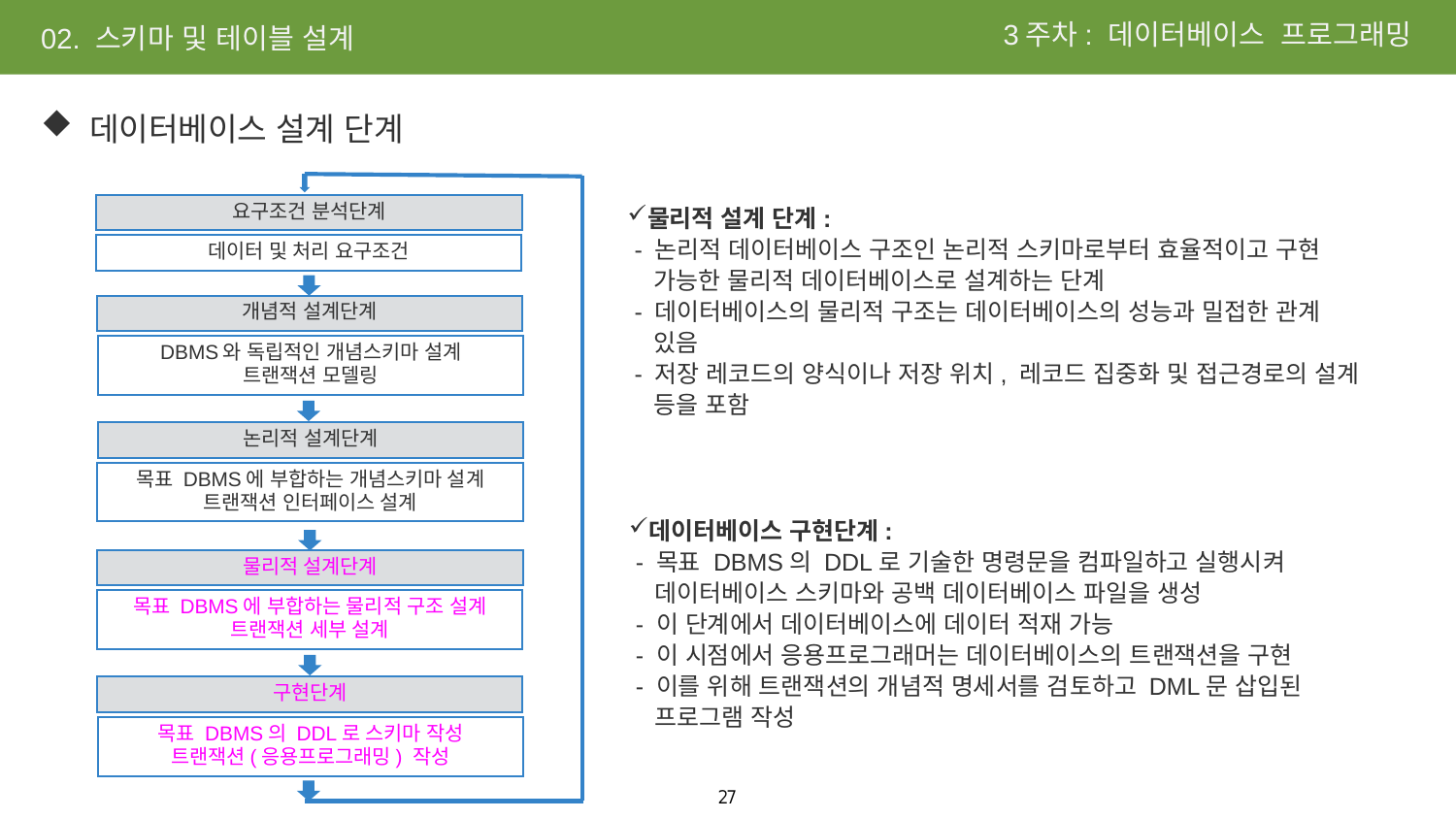

3주차: 데이터베이스  프로그래밍
02. 스키마 및 테이블 설계
 데이터베이스 설계 단계

요구조건 분석단계
데이터 및 처리 요구조건

개념적 설계단계
DBMS와 독립적인 개념스키마 설계
트랜잭션 모델링

논리적 설계단계
목표 DBMS에 부합하는 개념스키마 설계
트랜잭션 인터페이스 설계

물리적 설계단계
목표 DBMS에 부합하는 물리적 구조 설계
트랜잭션 세부 설계

구현단계
목표 DBMS의 DDL로 스키마 작성
트랜잭션(응용프로그래밍) 작성

물리적 설계 단계:
 - 논리적 데이터베이스 구조인 논리적 스키마로부터 효율적이고 구현
   가능한 물리적 데이터베이스로 설계하는 단계
 - 데이터베이스의 물리적 구조는 데이터베이스의 성능과 밀접한 관계
   있음
 - 저장 레코드의 양식이나 저장 위치, 레코드 집중화 및 접근경로의 설계
   등을 포함
데이터베이스 구현단계:
 - 목표 DBMS의 DDL로 기술한 명령문을 컴파일하고 실행시켜
   데이터베이스 스키마와 공백 데이터베이스 파일을 생성
 - 이 단계에서 데이터베이스에 데이터 적재 가능
 - 이 시점에서 응용프로그래머는 데이터베이스의 트랜잭션을 구현
 - 이를 위해 트랜잭션의 개념적 명세서를 검토하고 DML문 삽입된
   프로그램 작성
27